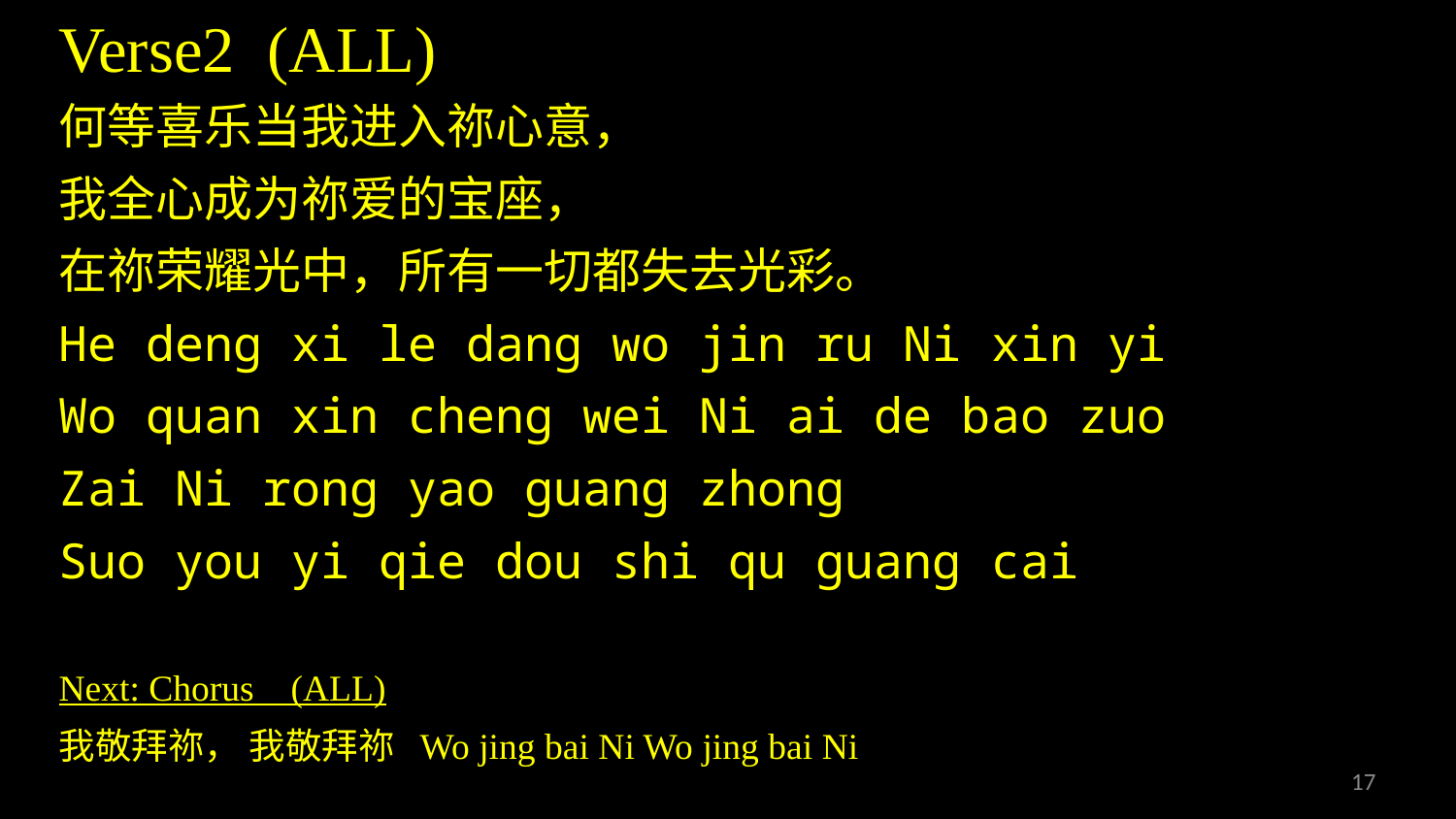

# Verse2  (ALL)
何等喜乐当我进入祢心意，
我全心成为祢爱的宝座，
在祢荣耀光中，所有一切都失去光彩。
He deng xi le dang wo jin ru Ni xin yi
Wo quan xin cheng wei Ni ai de bao zuo
Zai Ni rong yao guang zhong
Suo you yi qie dou shi qu guang cai

Next: Chorus    (ALL)
我敬拜祢， 我敬拜祢  Wo jing bai Ni Wo jing bai Ni
17